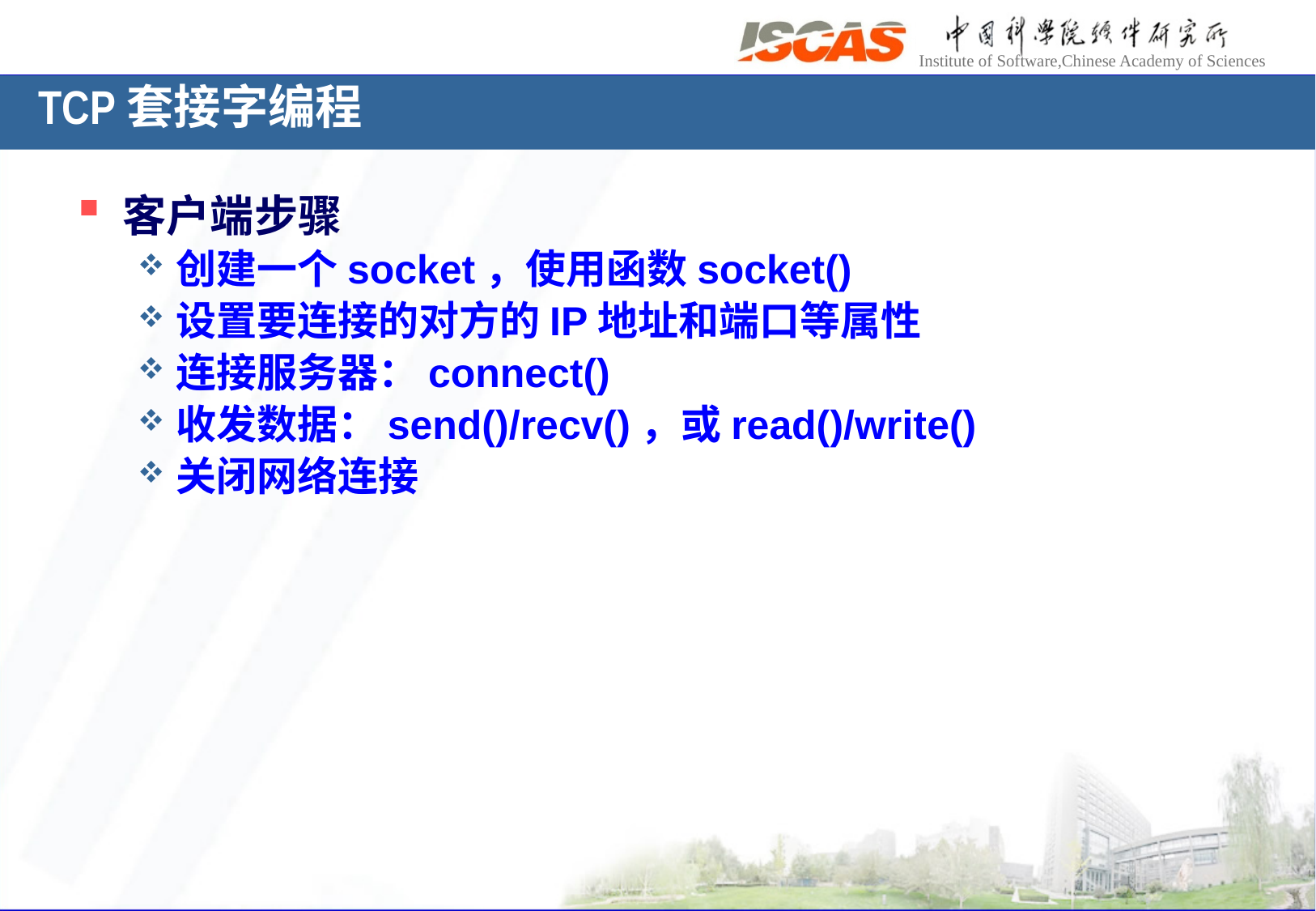

# TCP套接字编程
客户端步骤
创建一个socket，使用函数socket()
设置要连接的对方的IP地址和端口等属性
连接服务器：connect()
收发数据：send()/recv()，或read()/write()
关闭网络连接